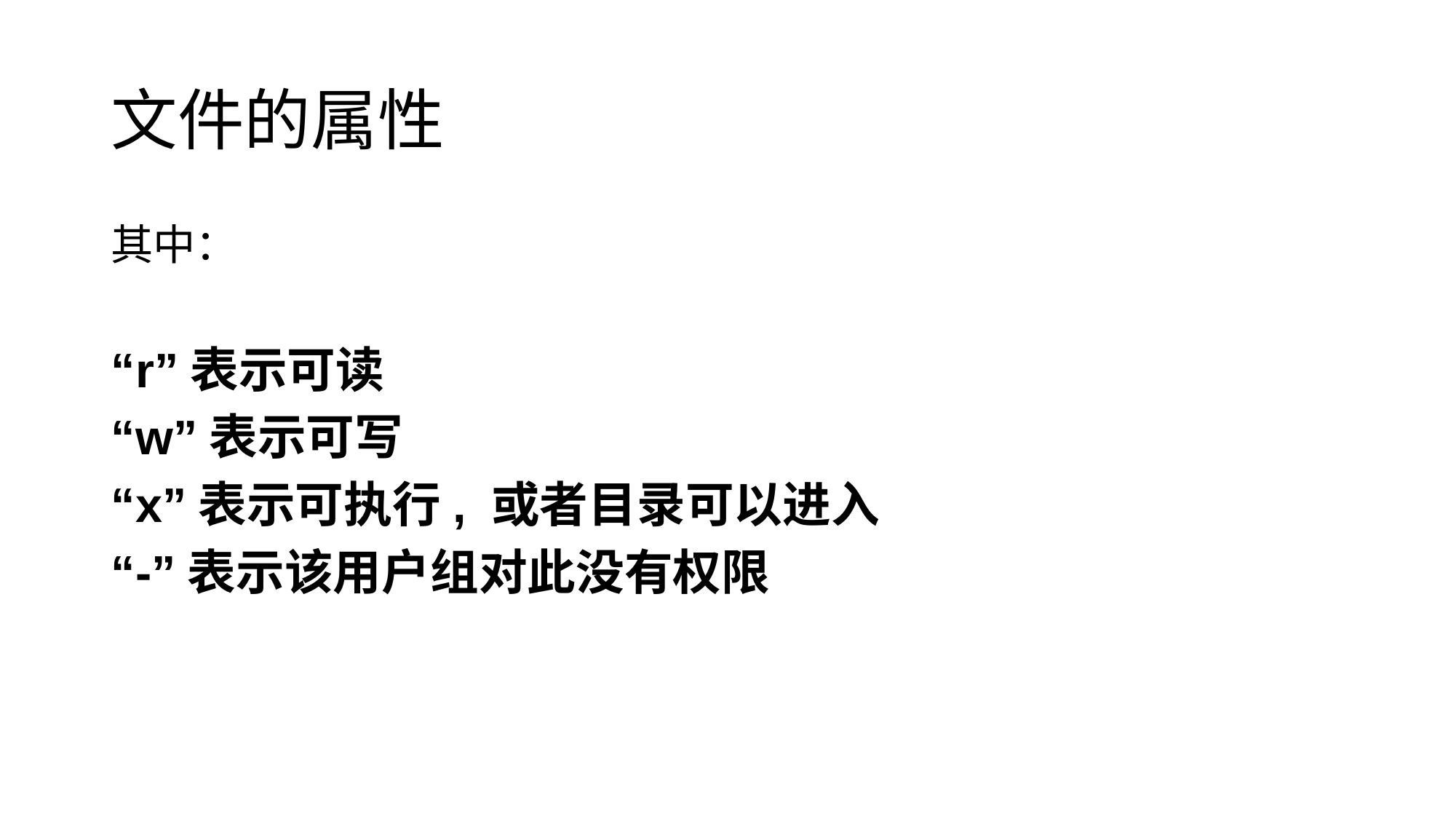

# 文件的属性
其中：

“r”表示可读
“w”表示可写
“x”表示可执行, 或者目录可以进入
“-”表示该用户组对此没有权限